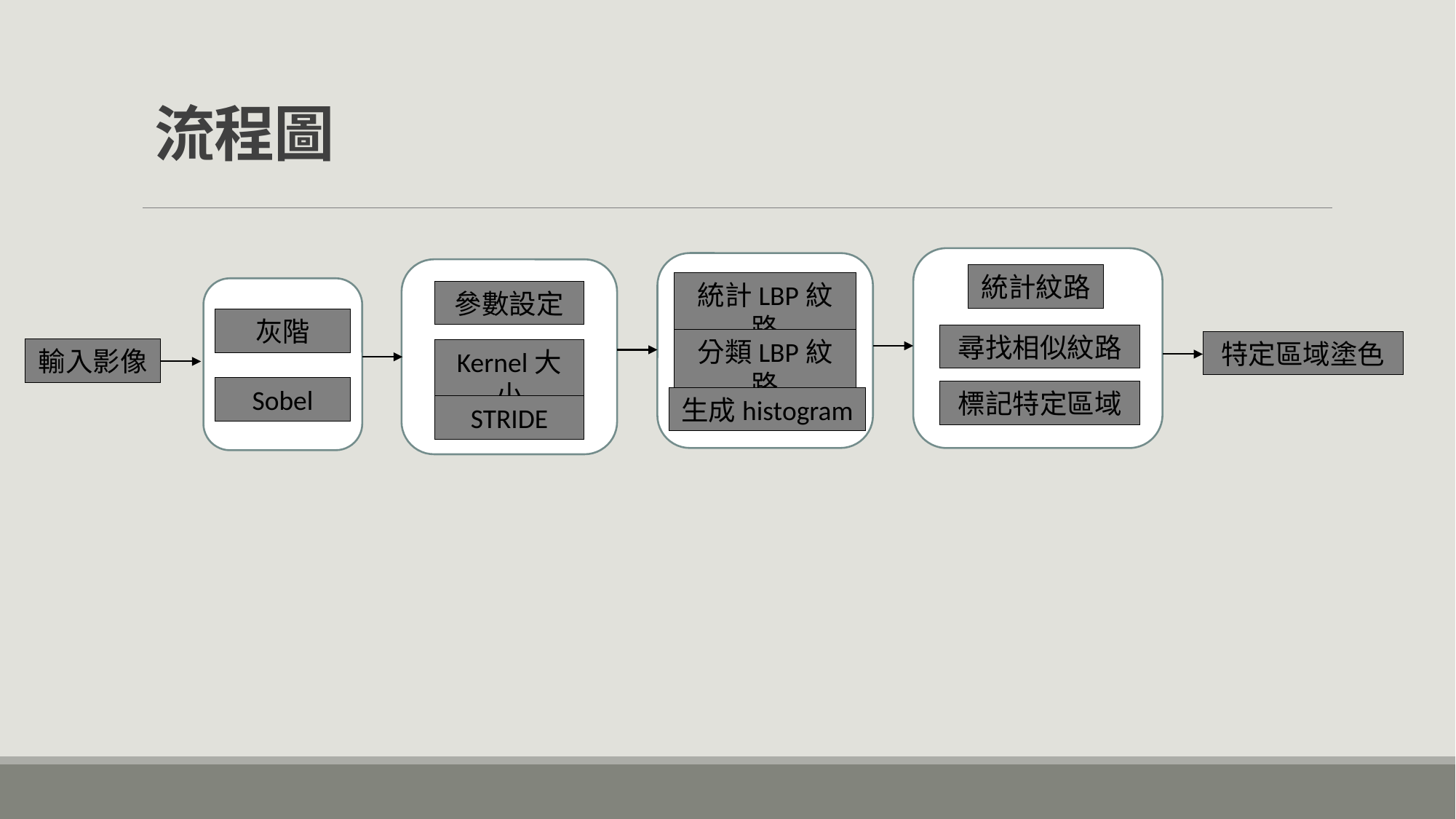

# 流程圖

統計紋路
統計LBP紋路

參數設定
灰階
尋找相似紋路
分類LBP紋路
特定區域塗色
輸入影像
Kernel大小
Sobel
標記特定區域
生成histogram
STRIDE